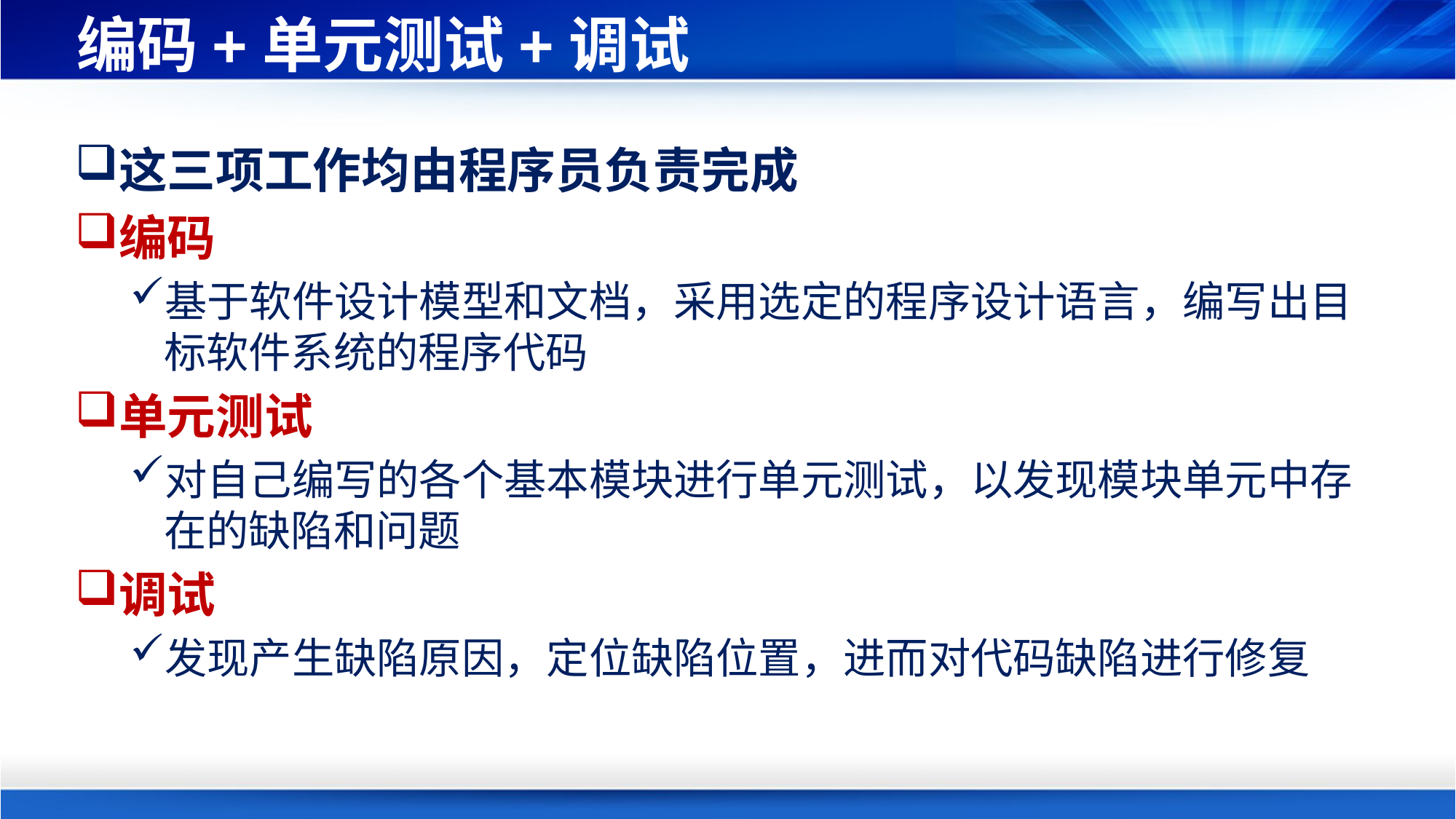

# 编码+单元测试+调试
这三项工作均由程序员负责完成
编码
基于软件设计模型和文档，采用选定的程序设计语言，编写出目标软件系统的程序代码
单元测试
对自己编写的各个基本模块进行单元测试，以发现模块单元中存在的缺陷和问题
调试
发现产生缺陷原因，定位缺陷位置，进而对代码缺陷进行修复